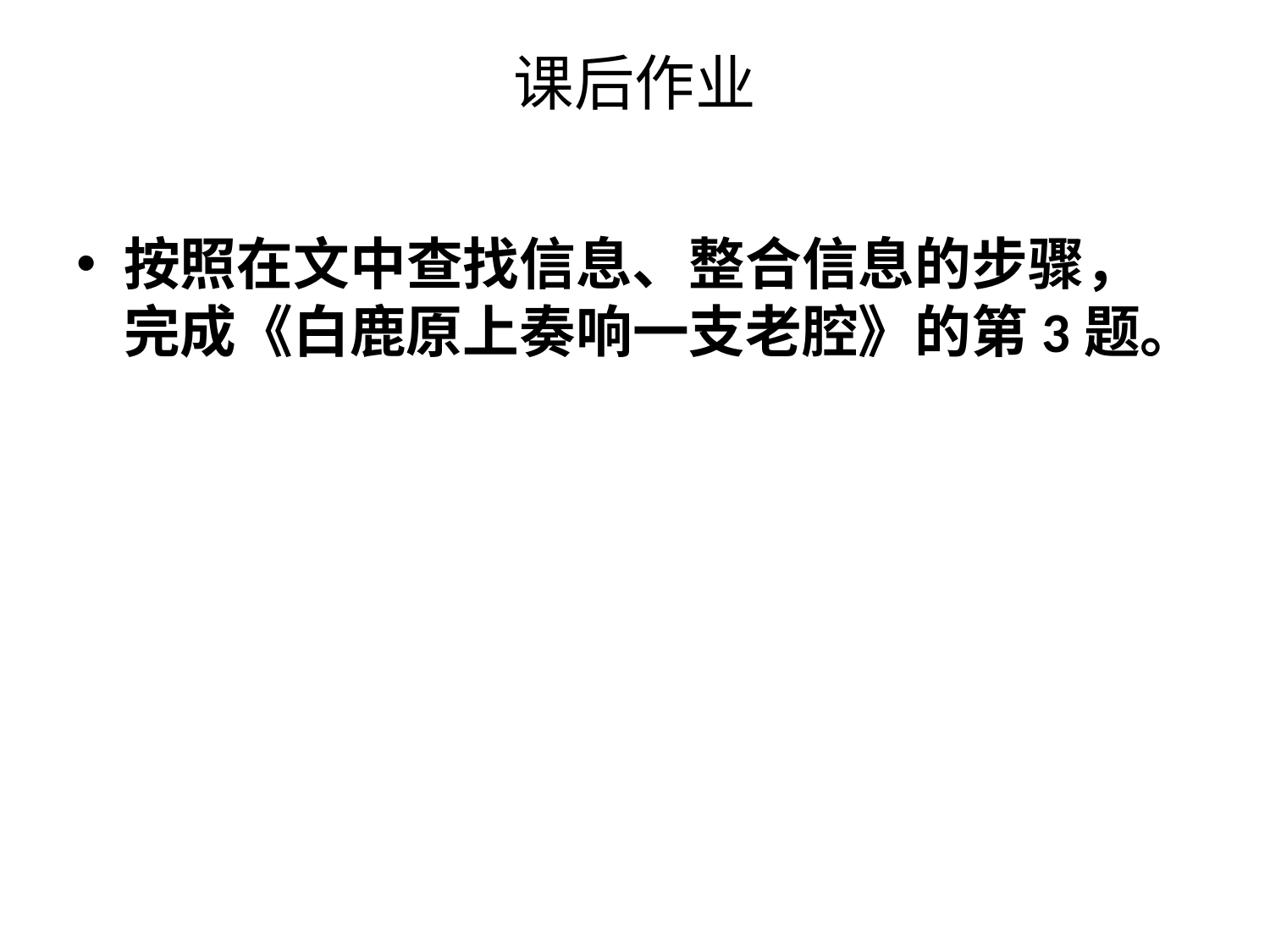

# 课后作业
按照在文中查找信息、整合信息的步骤，完成《白鹿原上奏响一支老腔》的第3题。